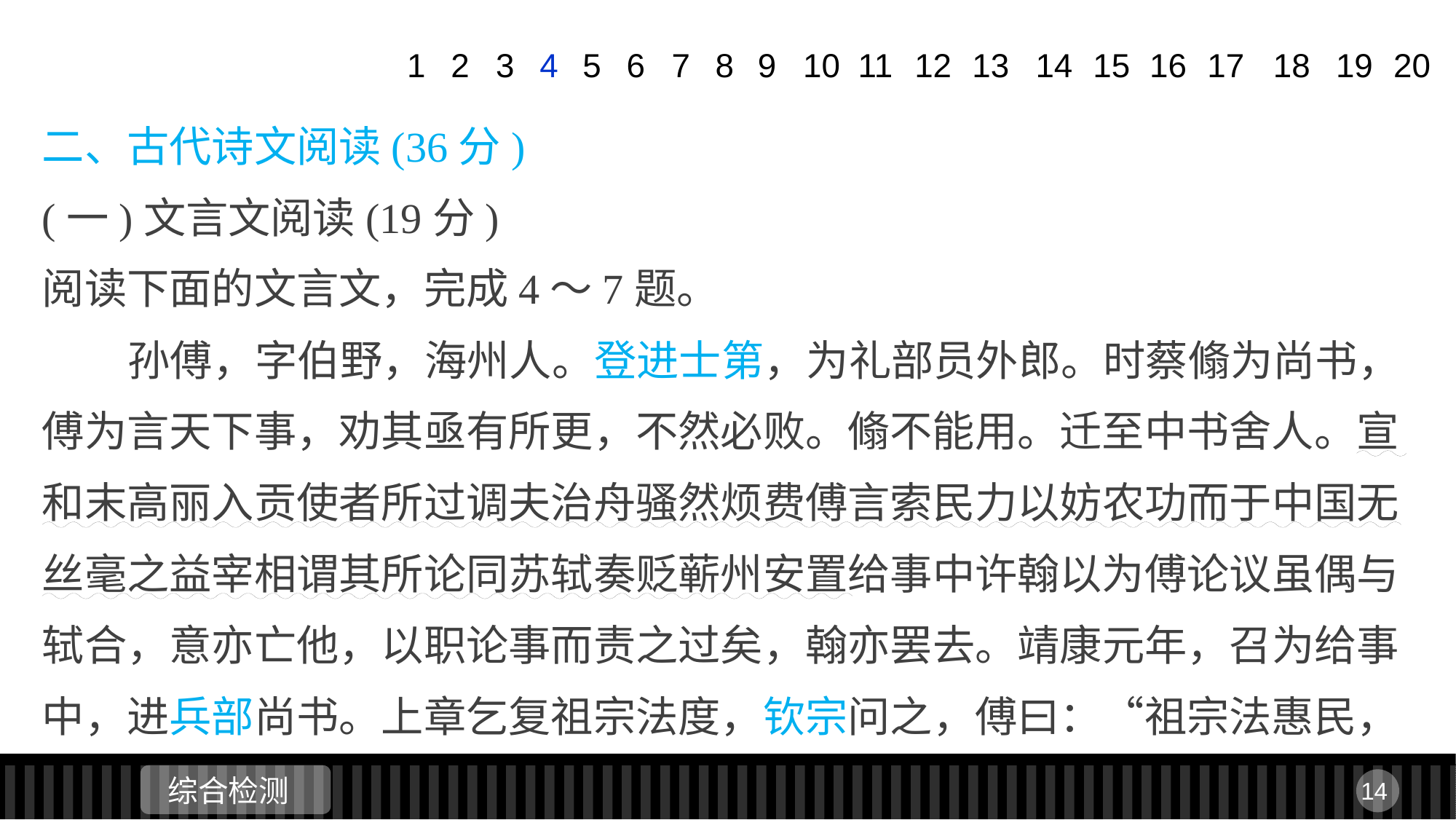

1
2
3
4
5
6
7
8
9
11
12
13
14
15
16
17
18
19
20
10
二、古代诗文阅读(36分)
(一)文言文阅读(19分)
阅读下面的文言文，完成4～7题。
        孙傅，字伯野，海州人。登进士第，为礼部员外郎。时蔡翛为尚书，傅为言天下事，劝其亟有所更，不然必败。翛不能用。迁至中书舍人。宣和末高丽入贡使者所过调夫治舟骚然烦费傅言索民力以妨农功而于中国无丝毫之益宰相谓其所论同苏轼奏贬蕲州安置给事中许翰以为傅论议虽偶与轼合，意亦亡他，以职论事而责之过矣，翰亦罢去。靖康元年，召为给事中，进兵部尚书。上章乞复祖宗法度，钦宗问之，傅曰：“祖宗法惠民，